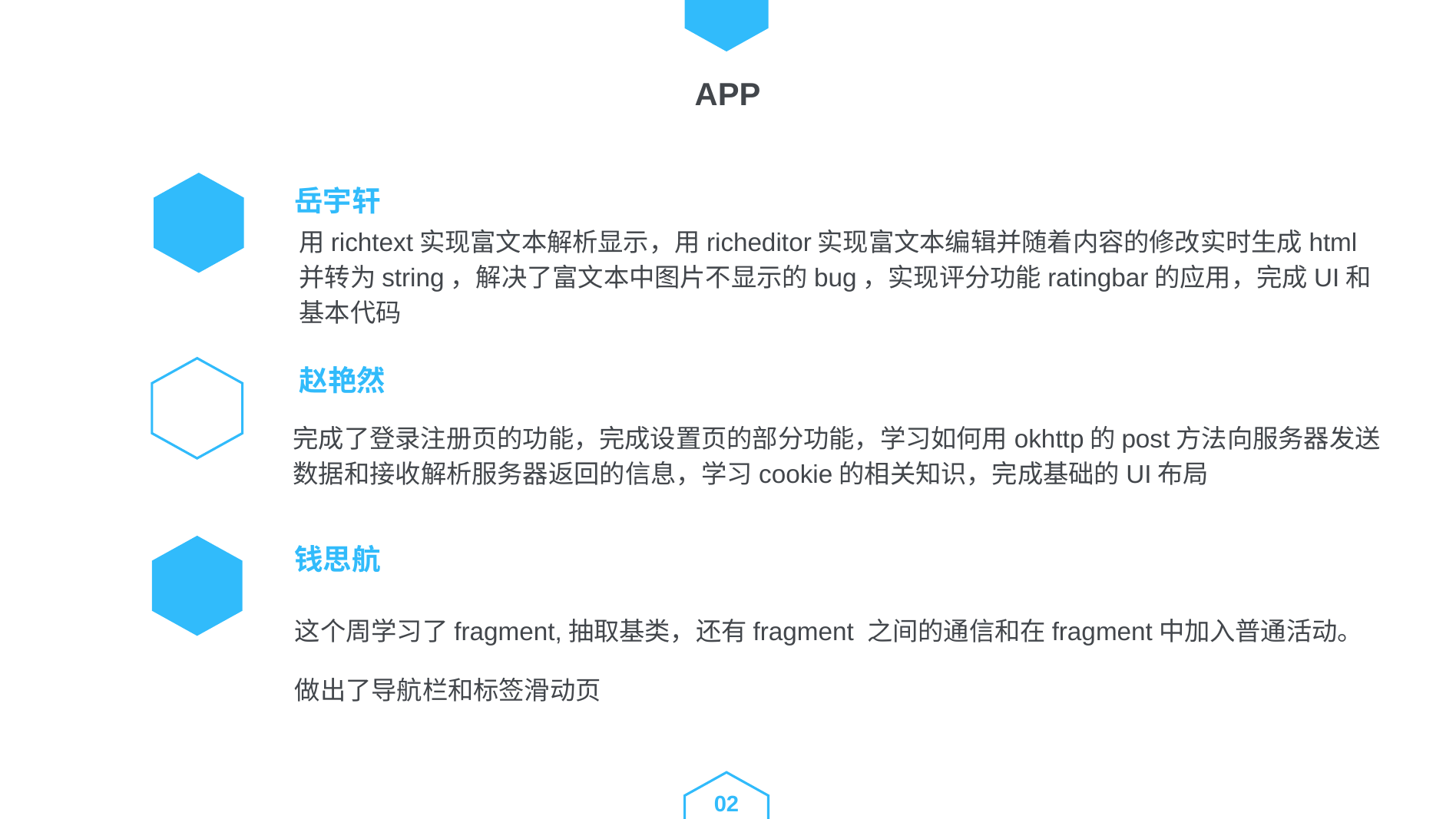

APP

岳宇轩
用richtext实现富文本解析显示，用richeditor实现富文本编辑并随着内容的修改实时生成html并转为string，解决了富文本中图片不显示的bug，实现评分功能ratingbar的应用，完成UI和基本代码
赵艳然

完成了登录注册页的功能，完成设置页的部分功能，学习如何用okhttp的post方法向服务器发送数据和接收解析服务器返回的信息，学习cookie的相关知识，完成基础的UI布局

钱思航
这个周学习了fragment,抽取基类，还有fragment 之间的通信和在fragment中加入普通活动。做出了导航栏和标签滑动页

02